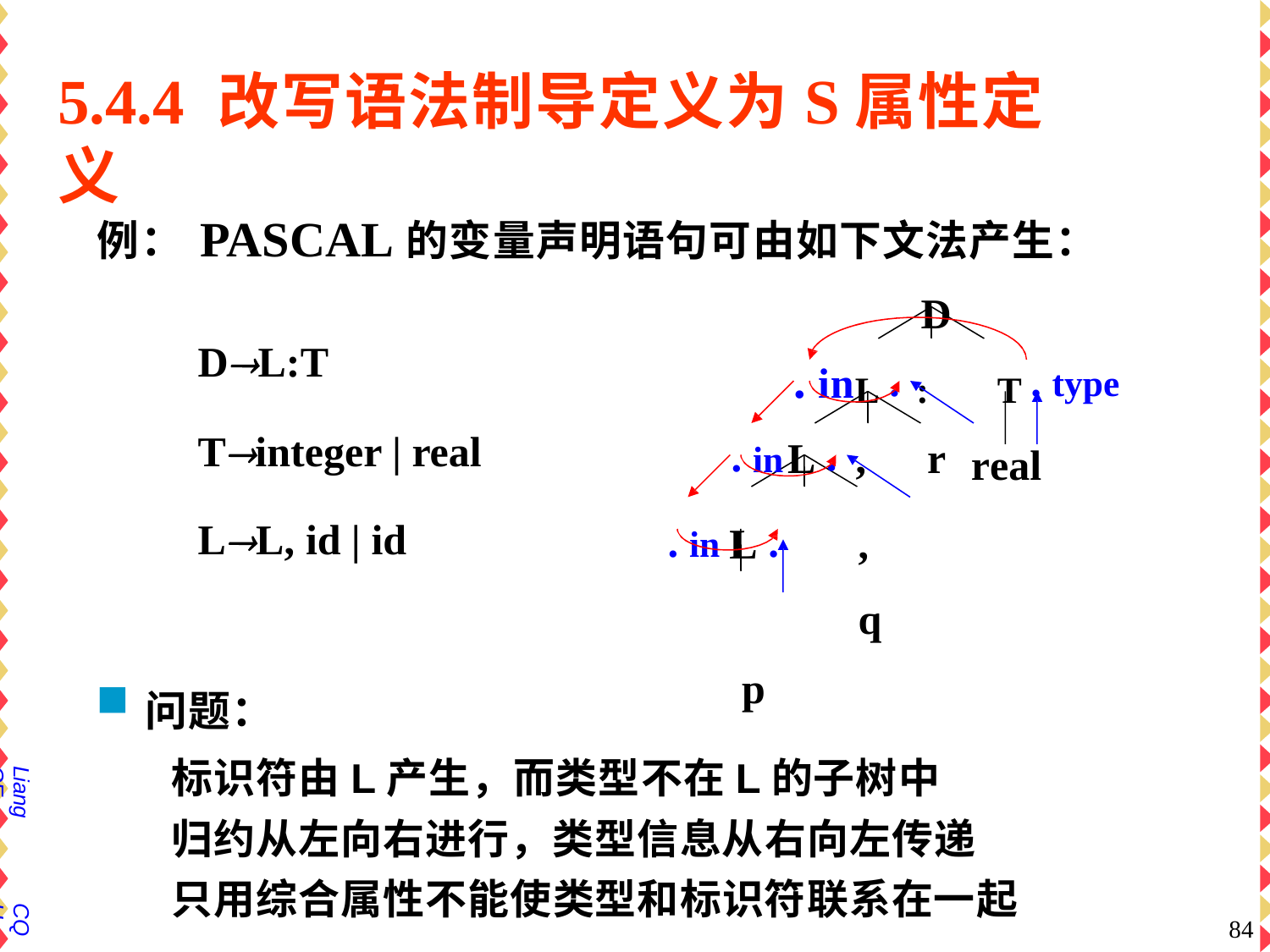

# 5.4.4	改写语法制导定义为S属性定义
例：PASCAL的变量声明语句可由如下文法产生：
D
D→L:T
T→integer | real  L→L, id | id

. inL . :	T . type

. inL . ,	r
real
. in L .	,	q  p

问题：
标识符由L产生，而类型不在L的子树中
归约从左向右进行，类型信息从右向左传递 只用综合属性不能使类型和标识符联系在一起
Liang GE
CQU
84